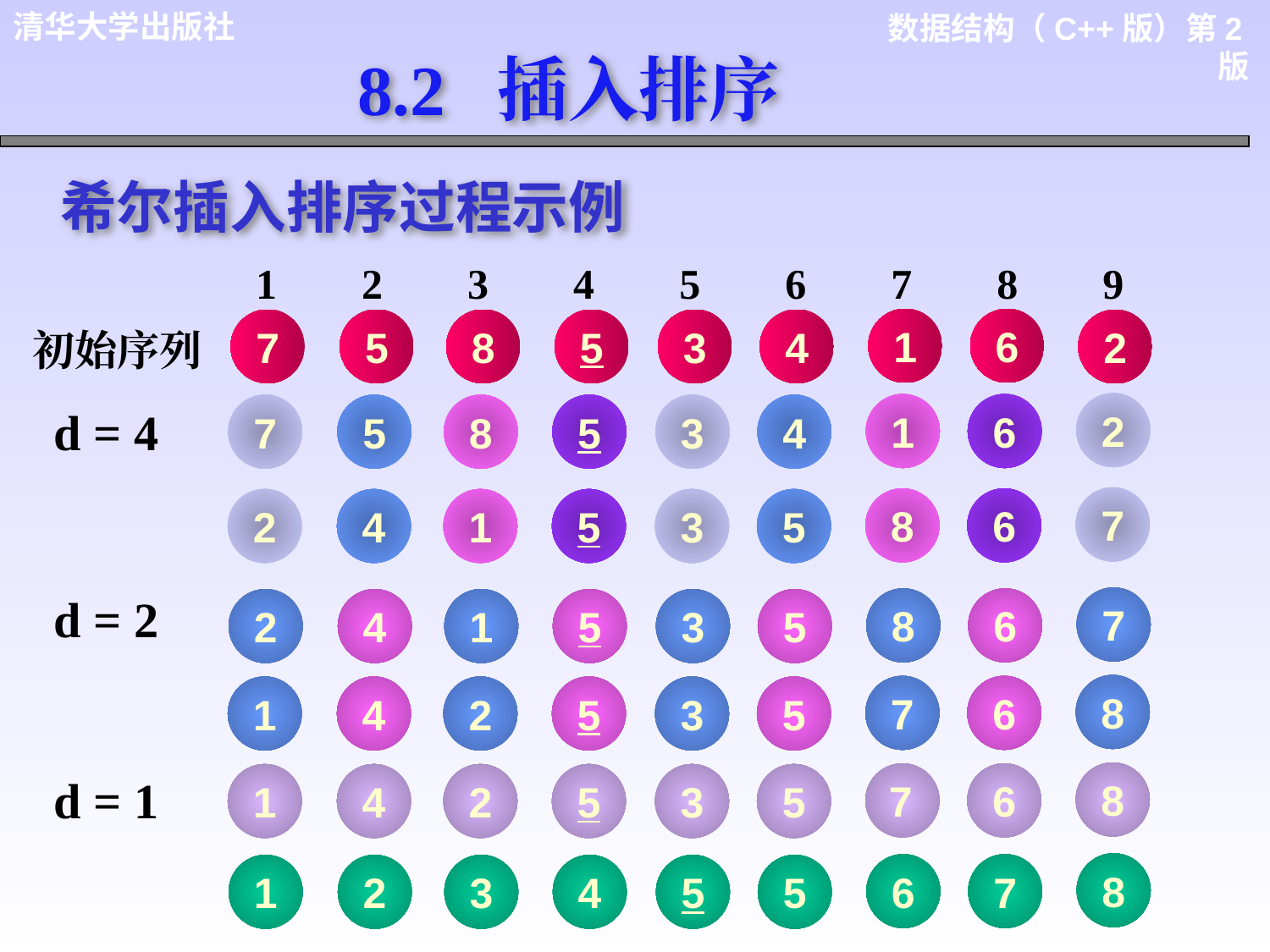

8.2  插入排序
# 希尔插入排序过程示例
1        2        3        4        5        6        7        8        9
1
6
7
5
8
5
3
4
2
初始序列
2
1
6
7
5
8
5
3
4
d = 4
7
2
3
8
1
6
5
4
5
d = 2
7
8
6
2
4
1
5
3
5
8
7
1
2
3
6
4
5
5
8
d = 1
7
6
1
4
2
5
3
5
8
6
7
1
2
3
4
5
5